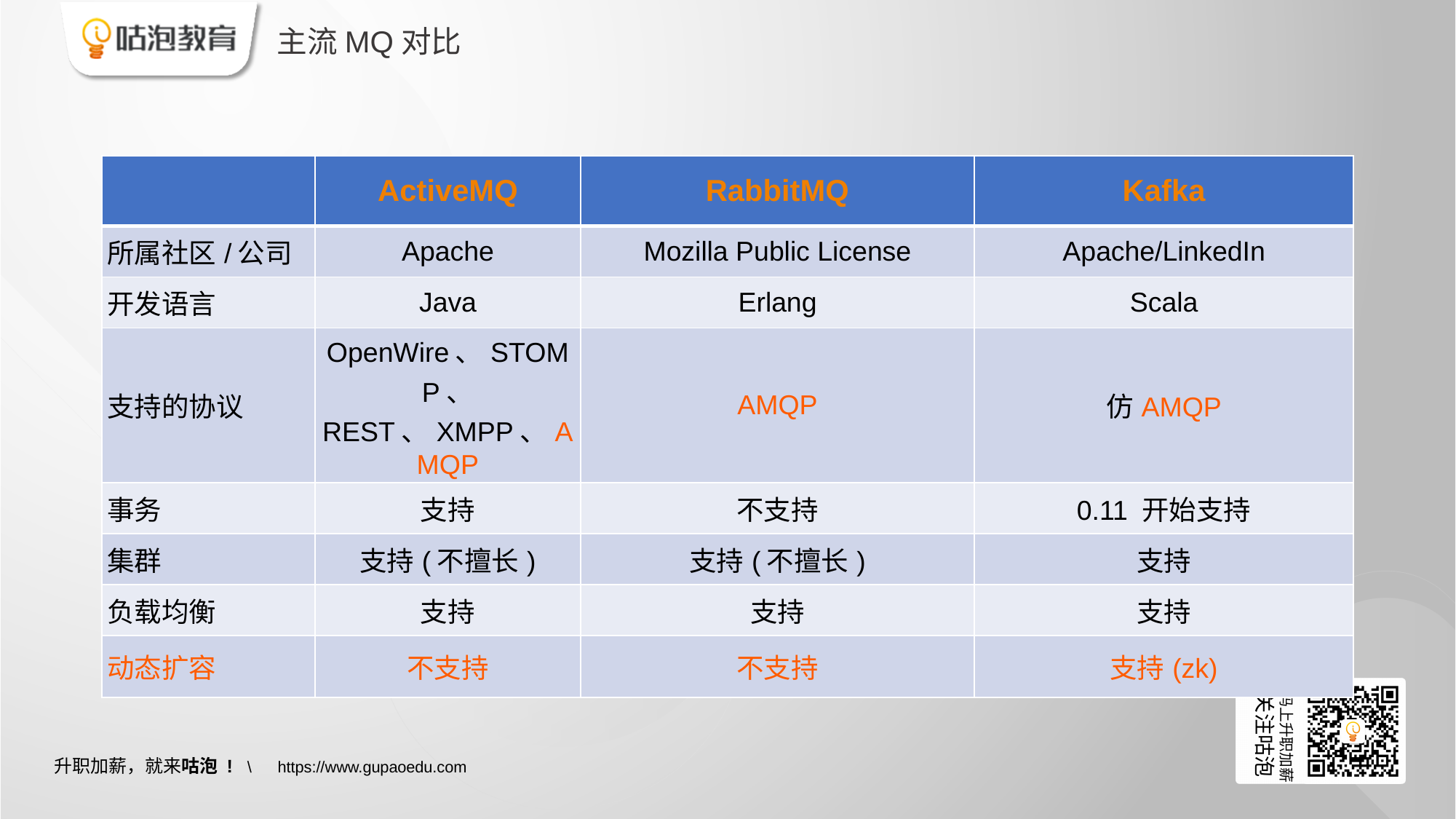

# 主流MQ对比
|  | ActiveMQ | RabbitMQ | Kafka |
| --- | --- | --- | --- |
| 所属社区/公司 | Apache | Mozilla Public License | Apache/LinkedIn |
| 开发语言 | Java | Erlang | Scala |
| 支持的协议 | OpenWire、STOMP、 REST、XMPP、AMQP | AMQP | 仿AMQP |
| 事务 | 支持 | 不支持 | 0.11 开始支持 |
| 集群 | 支持(不擅长) | 支持(不擅长) | 支持 |
| 负载均衡 | 支持 | 支持 | 支持 |
| 动态扩容 | 不支持 | 不支持 | 支持(zk) |